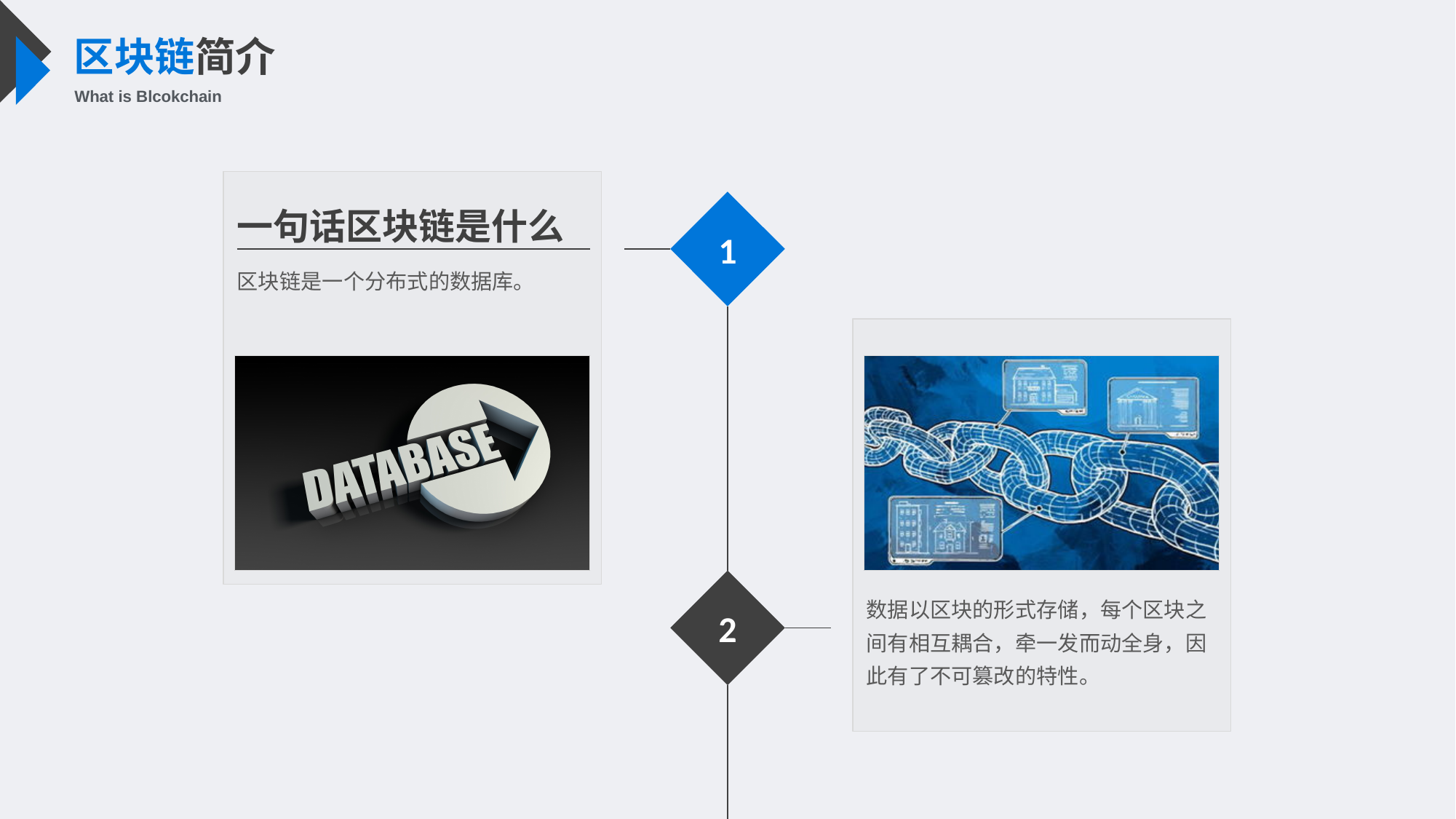

区块链简介

What is Blcokchain

一句话区块链是什么
1
区块链是一个分布式的数据库。

2
数据以区块的形式存储，每个区块之间有相互耦合，牵一发而动全身，因此有了不可篡改的特性。